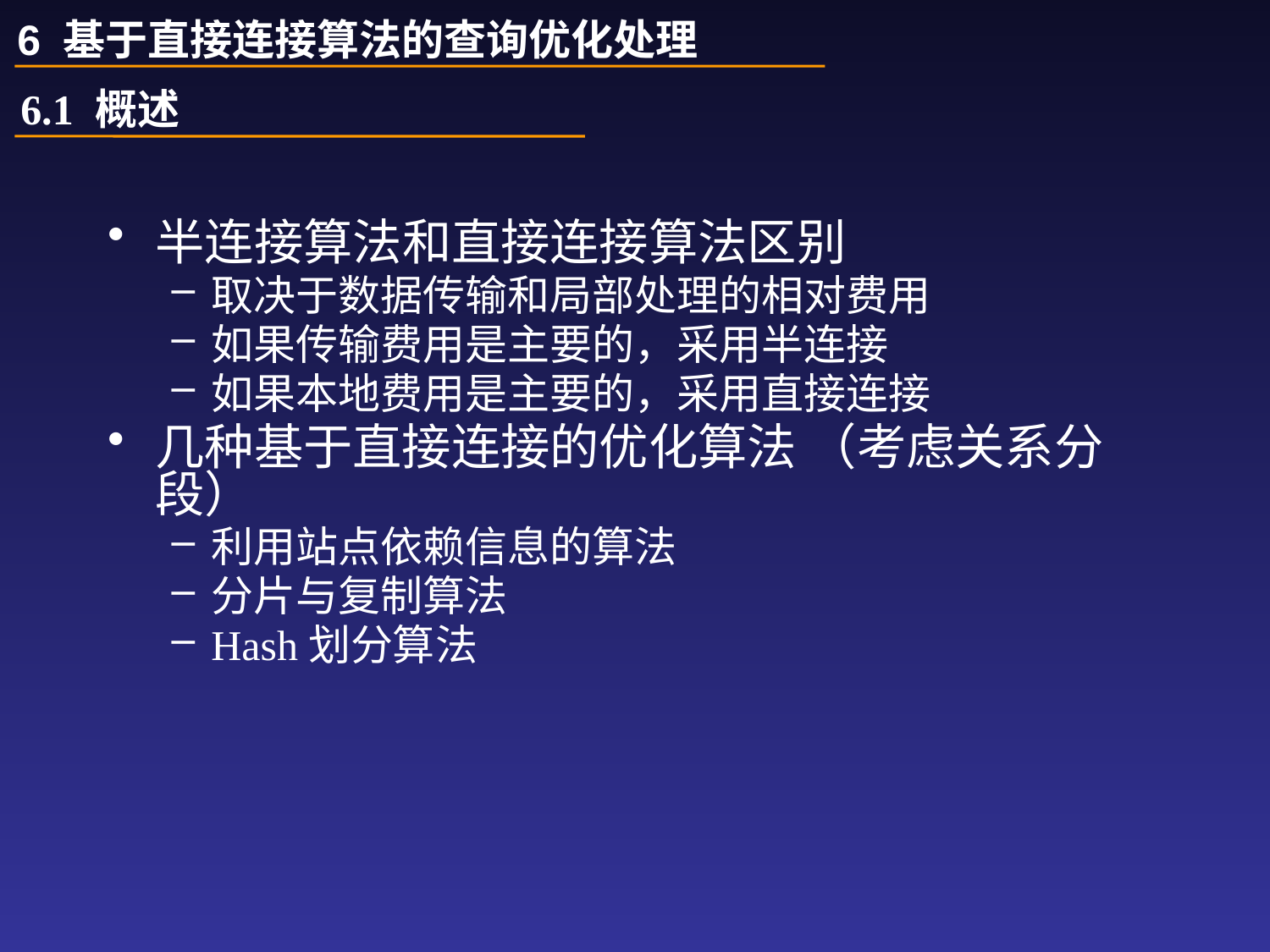

6 基于直接连接算法的查询优化处理

6.1 概述

半连接算法和直接连接算法区别
取决于数据传输和局部处理的相对费用
如果传输费用是主要的，采用半连接
如果本地费用是主要的，采用直接连接
几种基于直接连接的优化算法 （考虑关系分段）
利用站点依赖信息的算法
分片与复制算法
Hash划分算法